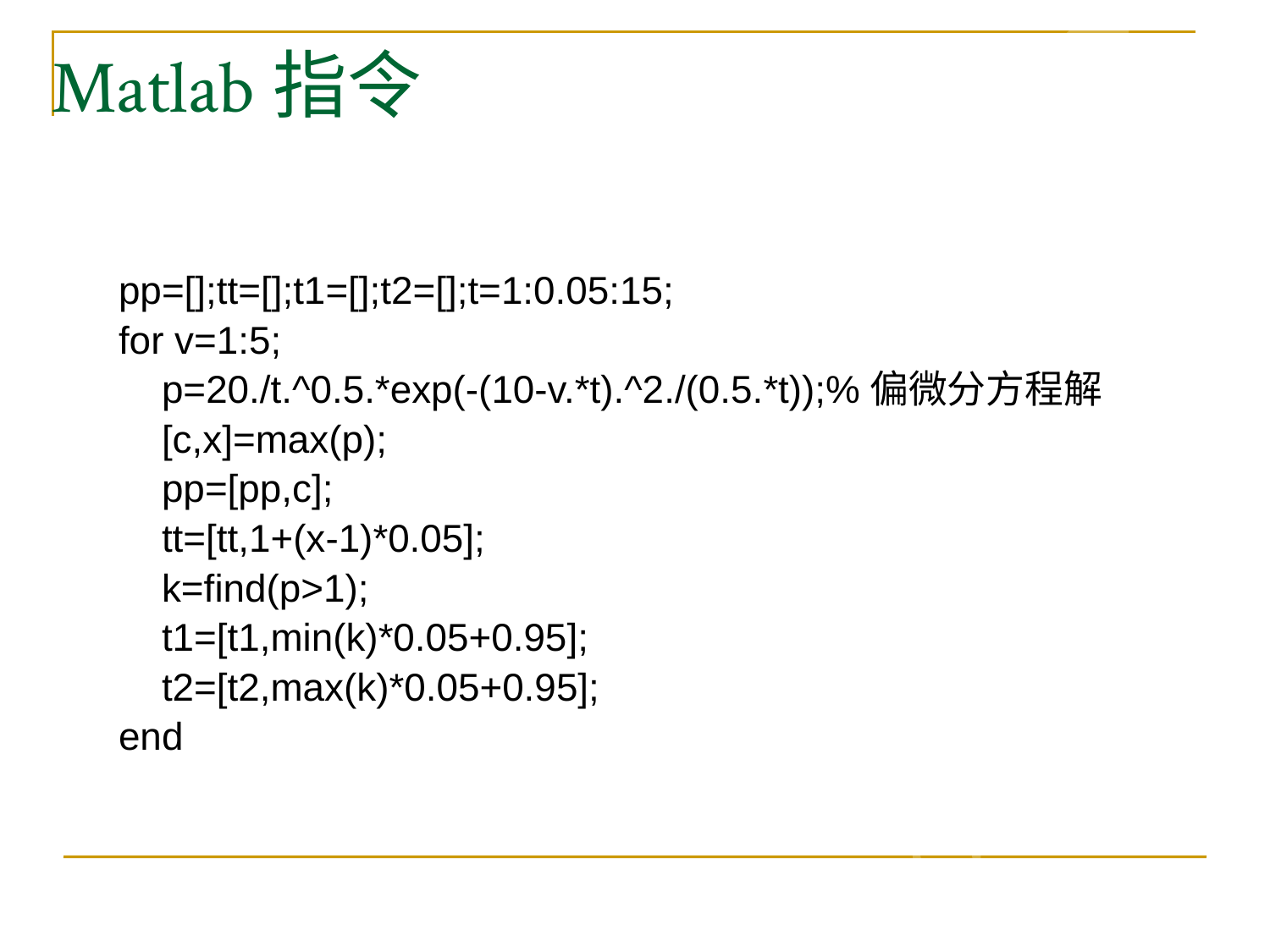

# Matlab指令
pp=[];tt=[];t1=[];t2=[];t=1:0.05:15;
for v=1:5;
    p=20./t.^0.5.*exp(-(10-v.*t).^2./(0.5.*t));%偏微分方程解
    [c,x]=max(p);
    pp=[pp,c];
    tt=[tt,1+(x-1)*0.05];
    k=find(p>1);
    t1=[t1,min(k)*0.05+0.95];
    t2=[t2,max(k)*0.05+0.95];
end